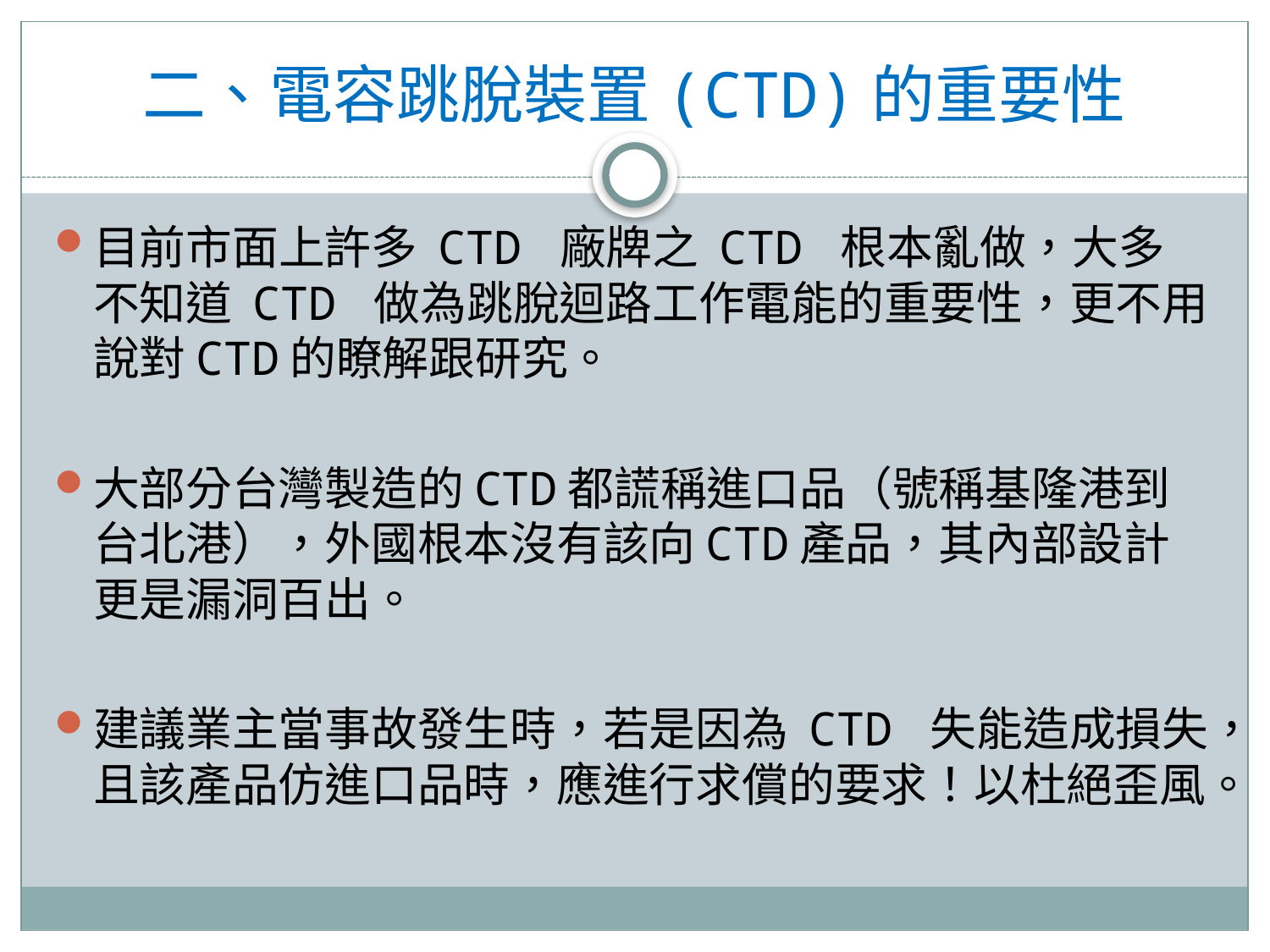

# 二、電容跳脫裝置(CTD)的重要性
目前市面上許多 CTD 廠牌之 CTD 根本亂做，大多不知道 CTD 做為跳脫迴路工作電能的重要性，更不用說對CTD的瞭解跟研究。

大部分台灣製造的CTD都謊稱進口品（號稱基隆港到台北港），外國根本沒有該向CTD產品，其內部設計更是漏洞百出。

建議業主當事故發生時，若是因為 CTD 失能造成損失，且該產品仿進口品時，應進行求償的要求！以杜絕歪風。